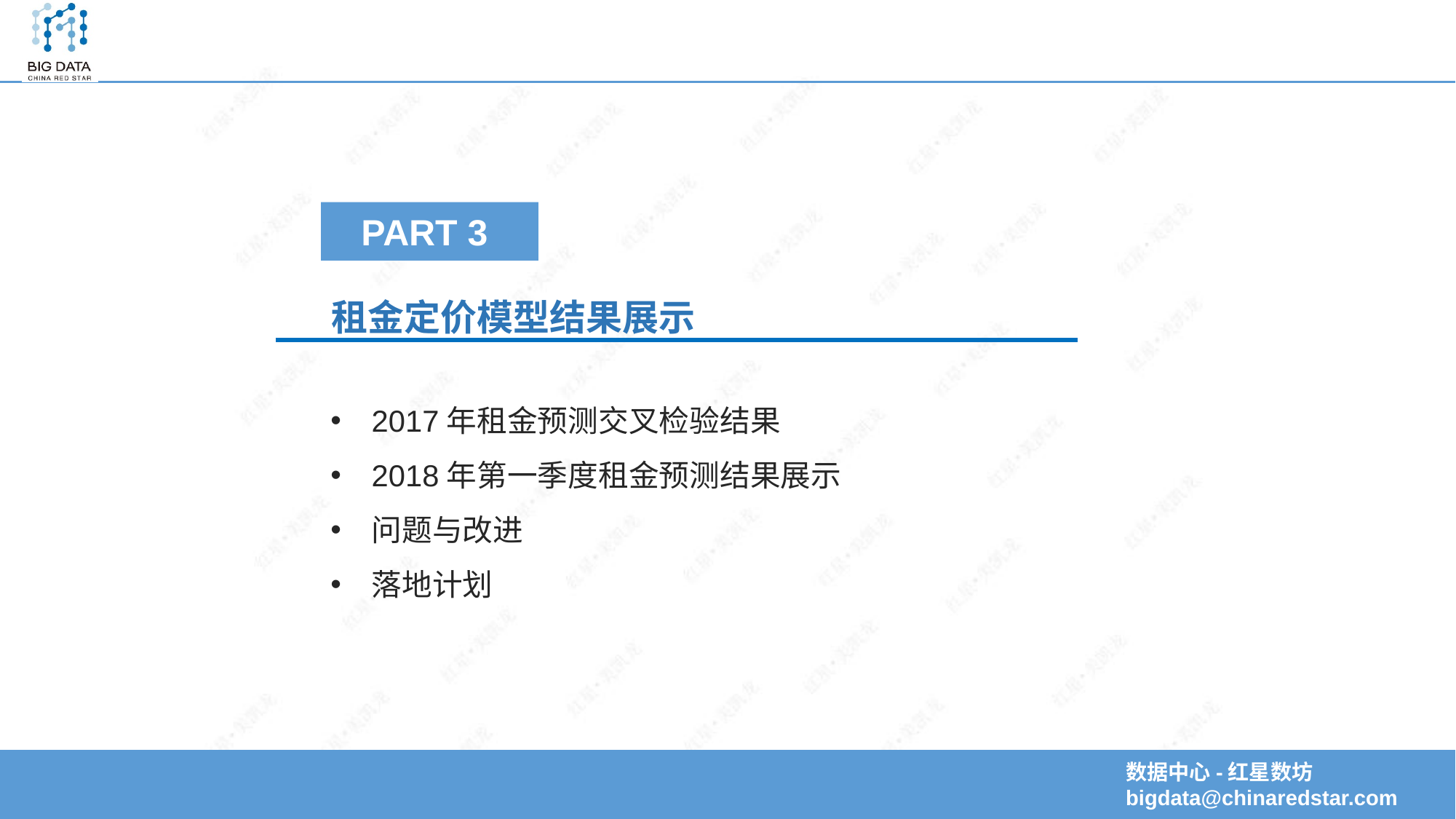

PART 3
租金定价模型结果展示
2017年租金预测交叉检验结果
2018年第一季度租金预测结果展示
问题与改进
落地计划